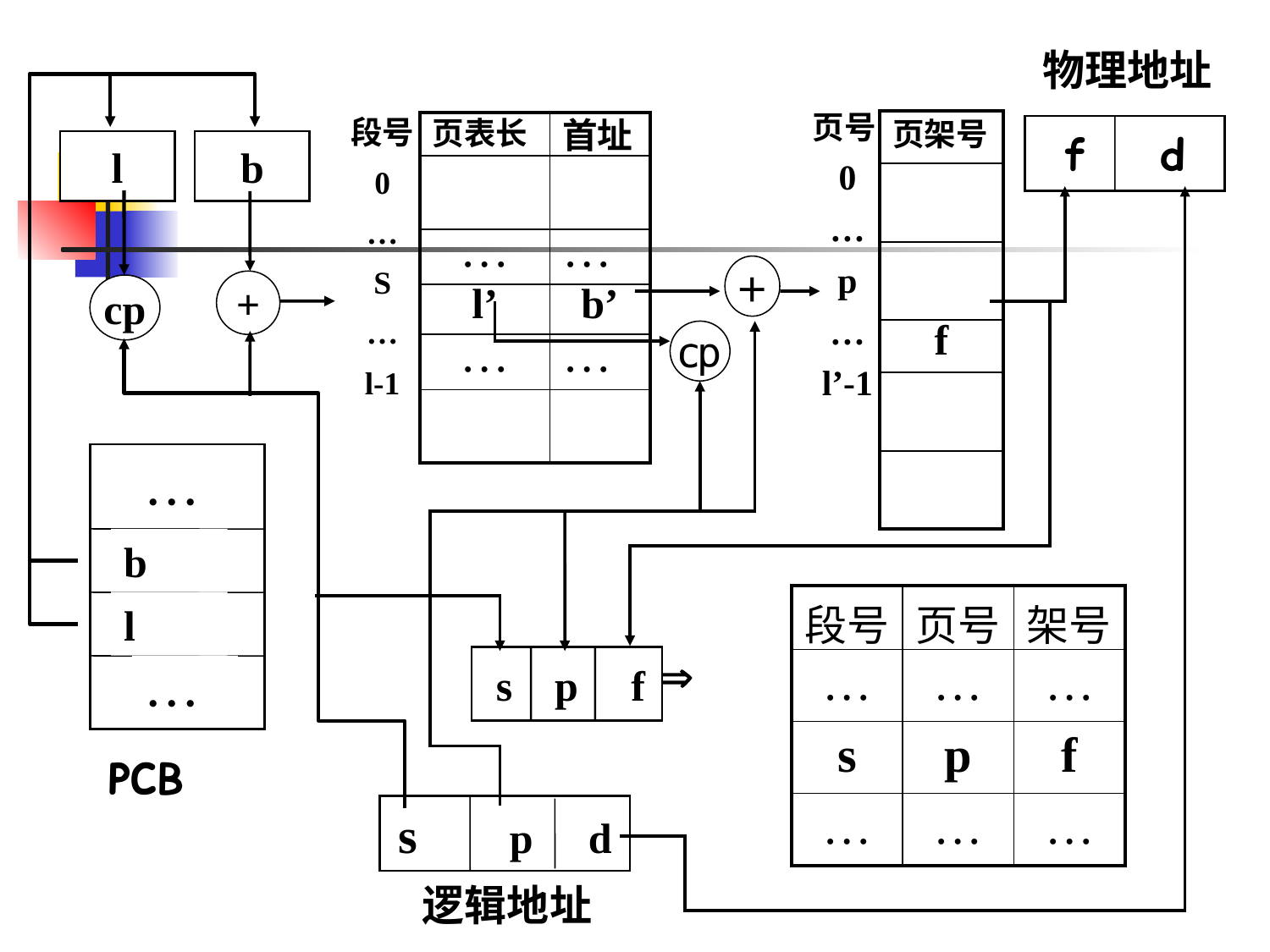

物理地址

页号
0
…
p
…
l’-1
段号
0
…
S
…
l-1
| 页架号 |
| --- |
|  |
|  |
| f |
|  |
|  |
| 页表长 | 首址 |
| --- | --- |
|  |  |
| … | … |
| l’ | b’ |
| … | … |
|  |  |
f    d

l
b

+
+
cp

cp

...

b
| 段号 | 页号 | 架号 |
| --- | --- | --- |
| … | … | … |
| s | p | f |
| … | … | … |

l

⇒
  s    p     f

...
PCB
s     p   d

逻辑地址